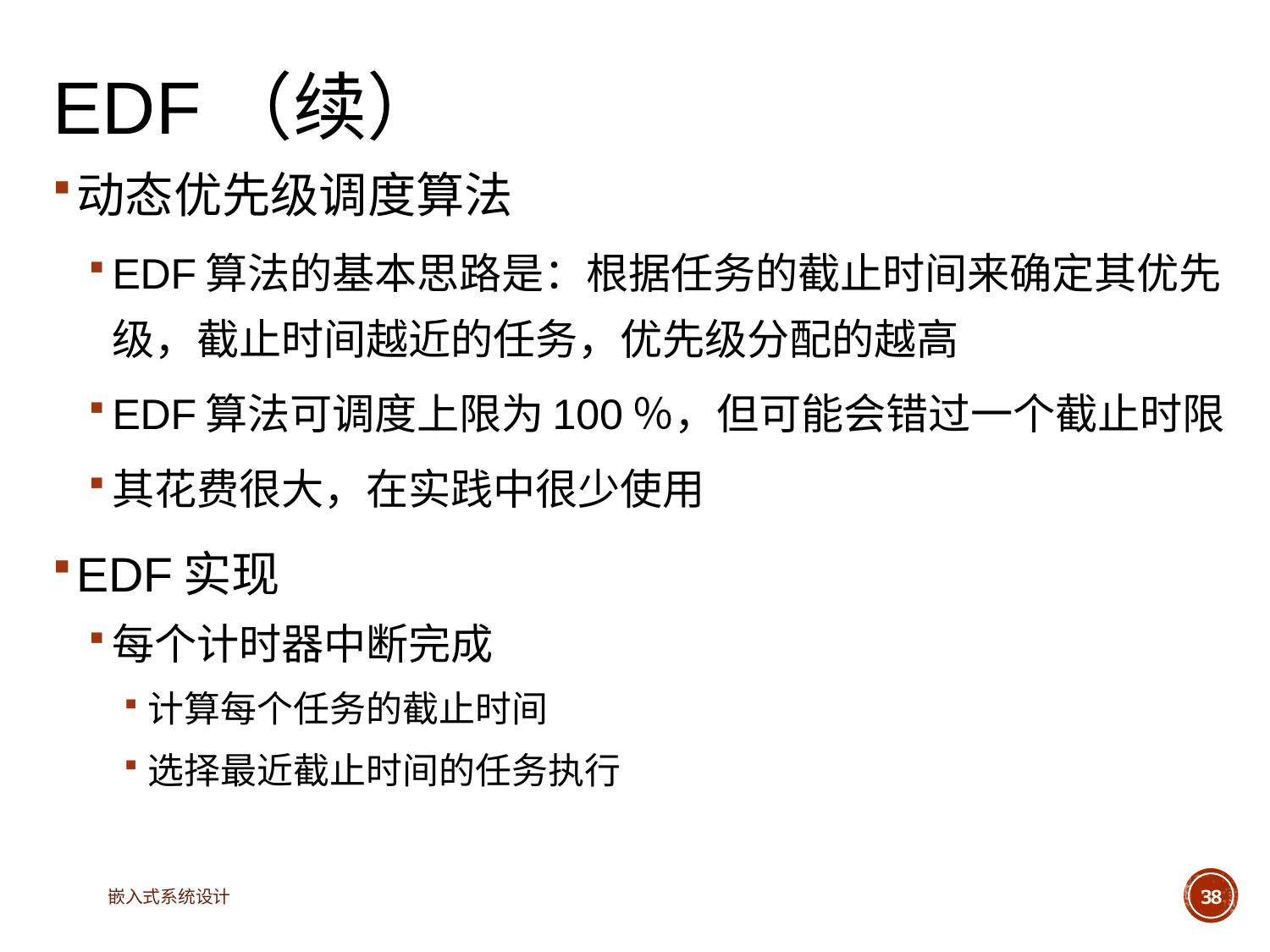

# EDF（续）
动态优先级调度算法
EDF算法的基本思路是：根据任务的截止时间来确定其优先级，截止时间越近的任务，优先级分配的越高
EDF算法可调度上限为100％，但可能会错过一个截止时限
其花费很大，在实践中很少使用
EDF实现
每个计时器中断完成
计算每个任务的截止时间
选择最近截止时间的任务执行
嵌入式系统设计
38